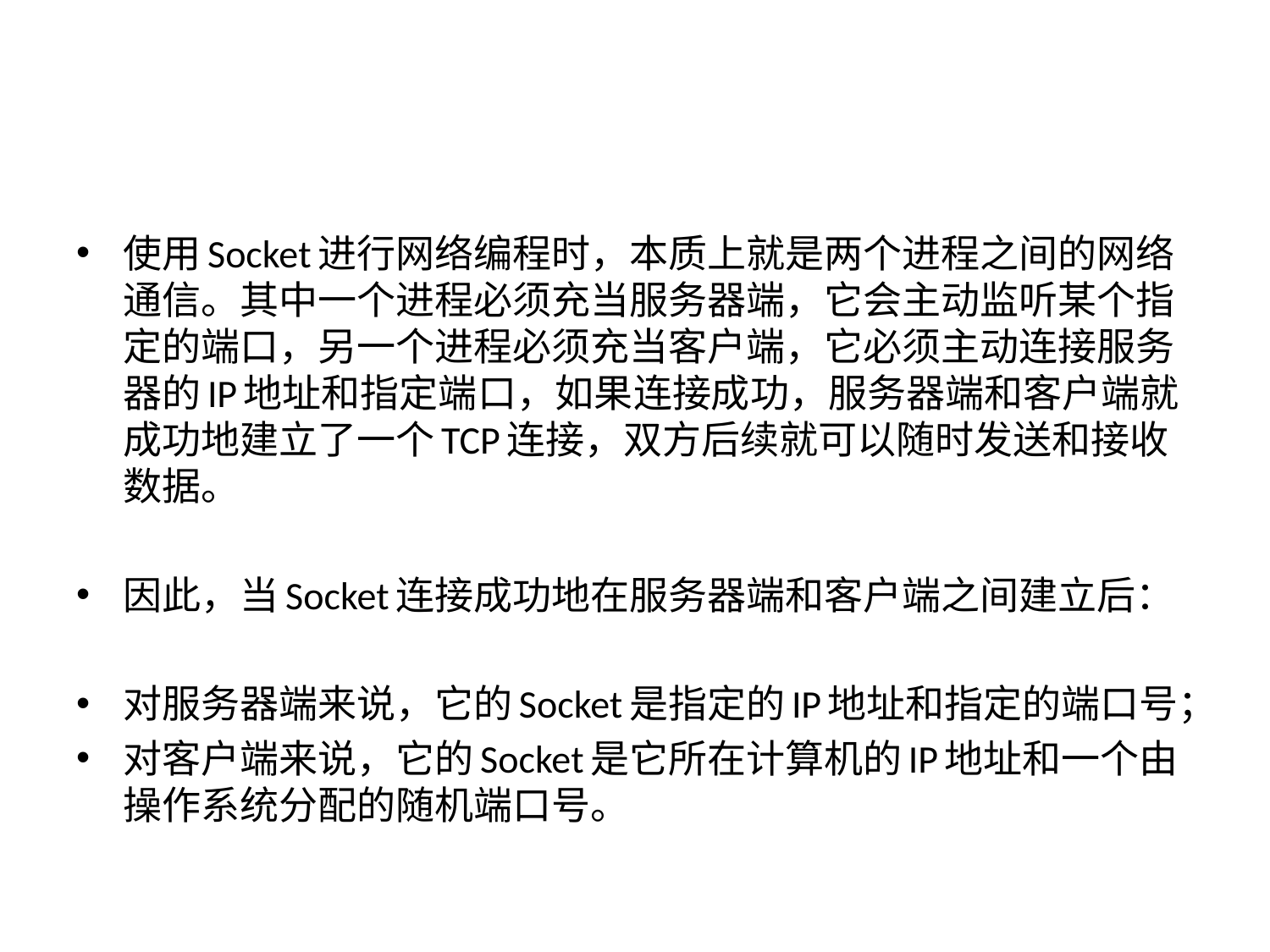

#
使用Socket进行网络编程时，本质上就是两个进程之间的网络通信。其中一个进程必须充当服务器端，它会主动监听某个指定的端口，另一个进程必须充当客户端，它必须主动连接服务器的IP地址和指定端口，如果连接成功，服务器端和客户端就成功地建立了一个TCP连接，双方后续就可以随时发送和接收数据。

因此，当Socket连接成功地在服务器端和客户端之间建立后：

对服务器端来说，它的Socket是指定的IP地址和指定的端口号；
对客户端来说，它的Socket是它所在计算机的IP地址和一个由操作系统分配的随机端口号。